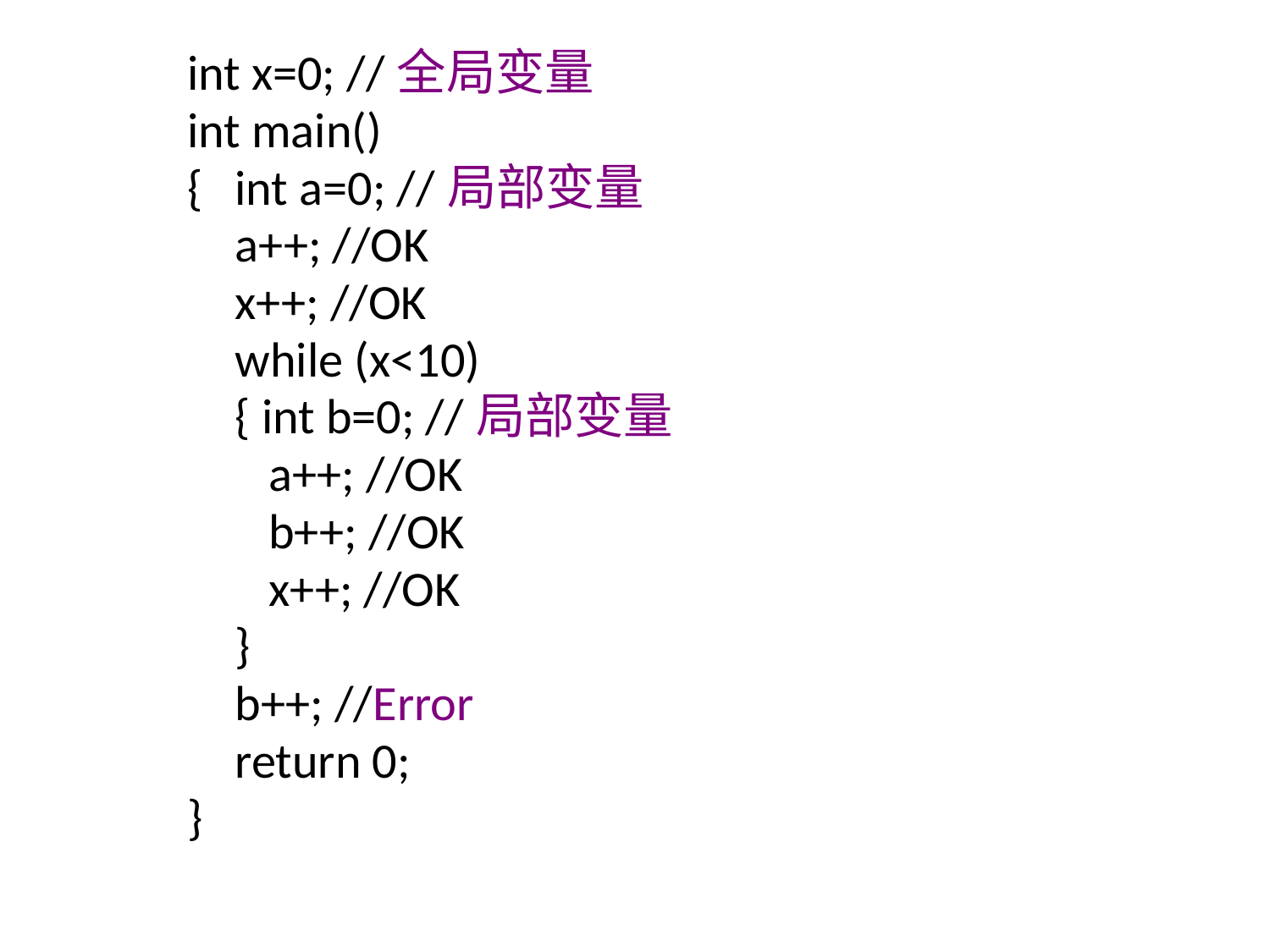

int x=0; //全局变量
int main()
{	int a=0; //局部变量
	a++; //OK
	x++; //OK
	while (x<10)
	{ int b=0; //局部变量
	   a++; //OK
	   b++; //OK
	   x++; //OK
	}
	b++; //Error
	return 0;
}